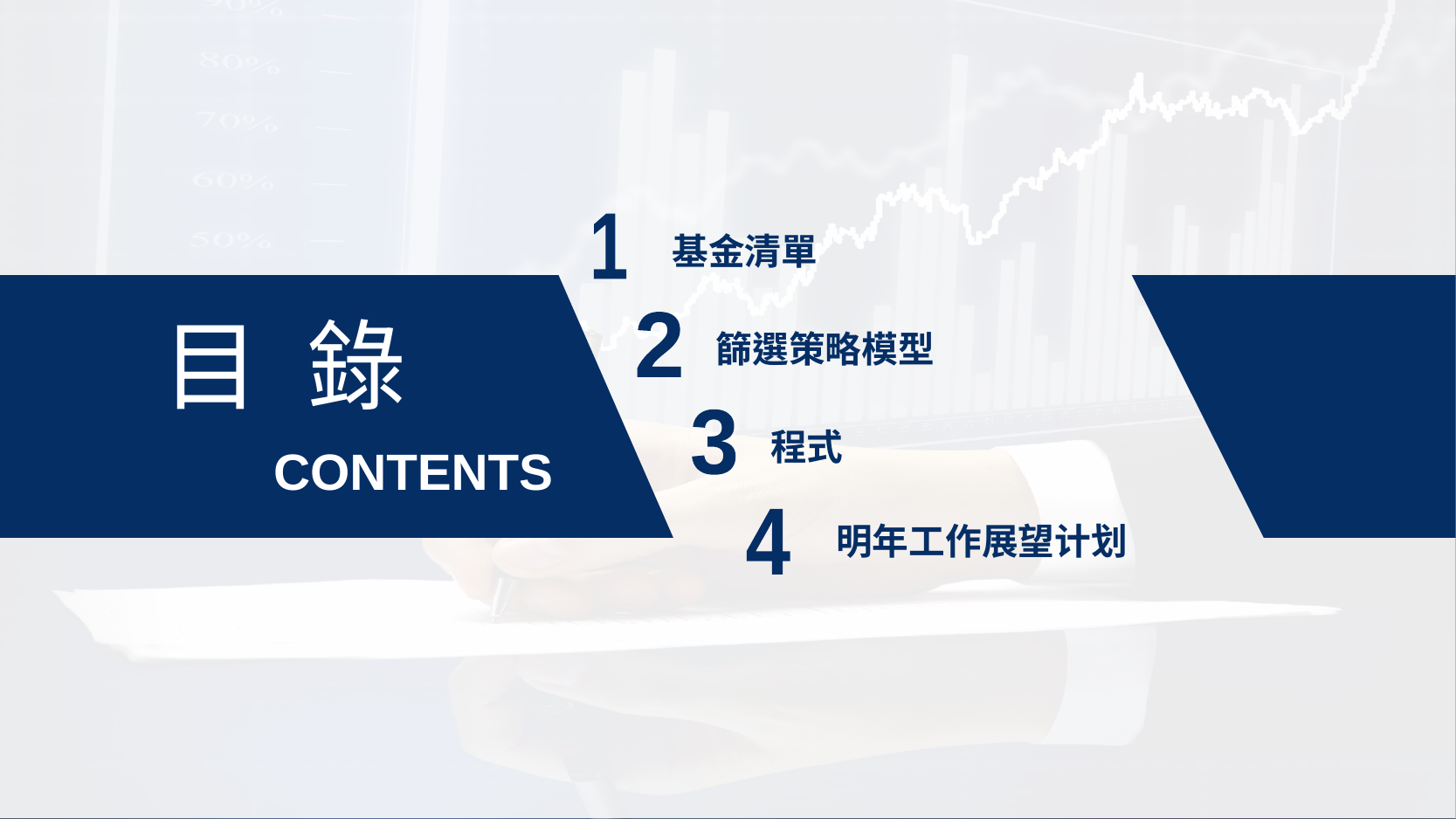

基金清單
1

目 錄
篩選策略模型
2
程式
3
   CONTENTS
明年工作展望计划
4